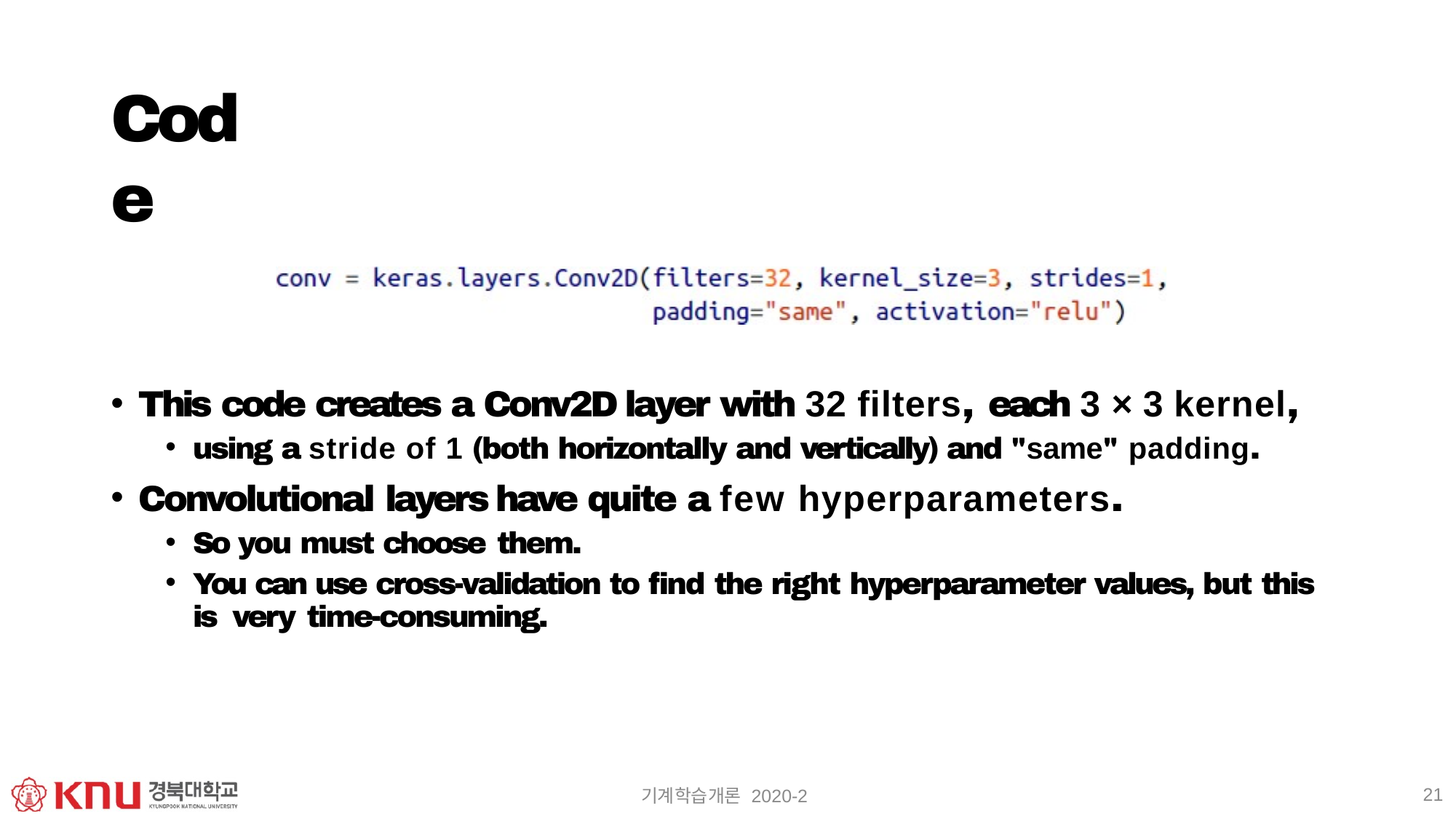

# Code

This code creates a Conv2D layer with 32 filters, each 3 × 3 kernel,
using a stride of 1 (both horizontally and vertically) and "same" padding.
Convolutional layers have quite a few hyperparameters.
So you must choose them.
You can use cross-validation to find the right hyperparameter values, but this is  very time-consuming.
21
기계학습개론 2020-2